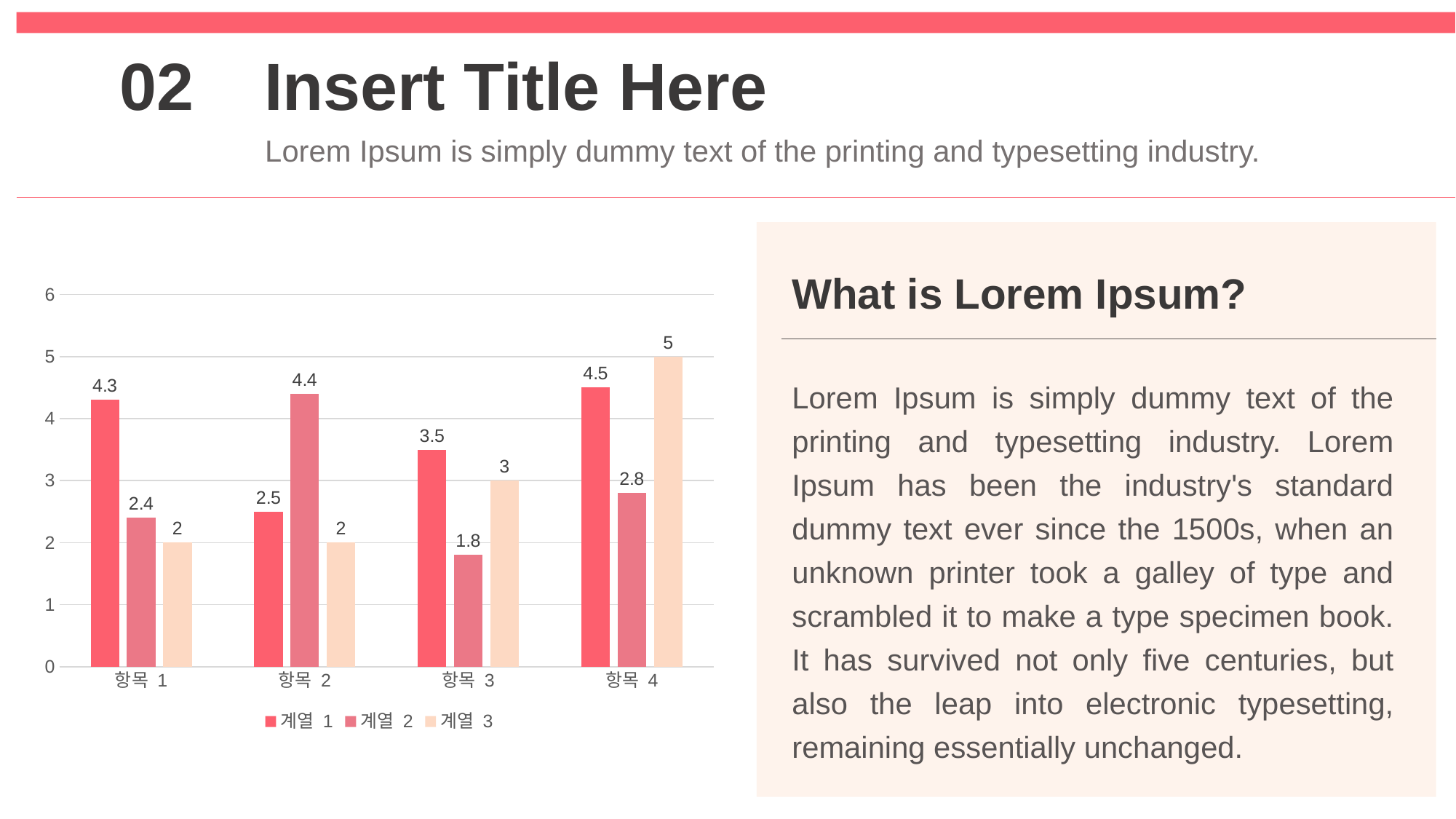

02
Insert Title Here
Lorem Ipsum is simply dummy text of the printing and typesetting industry.

What is Lorem Ipsum?

### Chart

| Category | 계열 1 | 계열 2 | 계열 3 |
|---|---|---|---|
| 항목 1 | 4.3 | 2.4 | 2.0 |
| 항목 2 | 2.5 | 4.4 | 2.0 |
| 항목 3 | 3.5 | 1.8 | 3.0 |
| 항목 4 | 4.5 | 2.8 | 5.0 |
Lorem Ipsum is simply dummy text of the printing and typesetting industry. Lorem Ipsum has been the industry's standard dummy text ever since the 1500s, when an unknown printer took a galley of type and scrambled it to make a type specimen book. It has survived not only five centuries, but also the leap into electronic typesetting, remaining essentially unchanged.